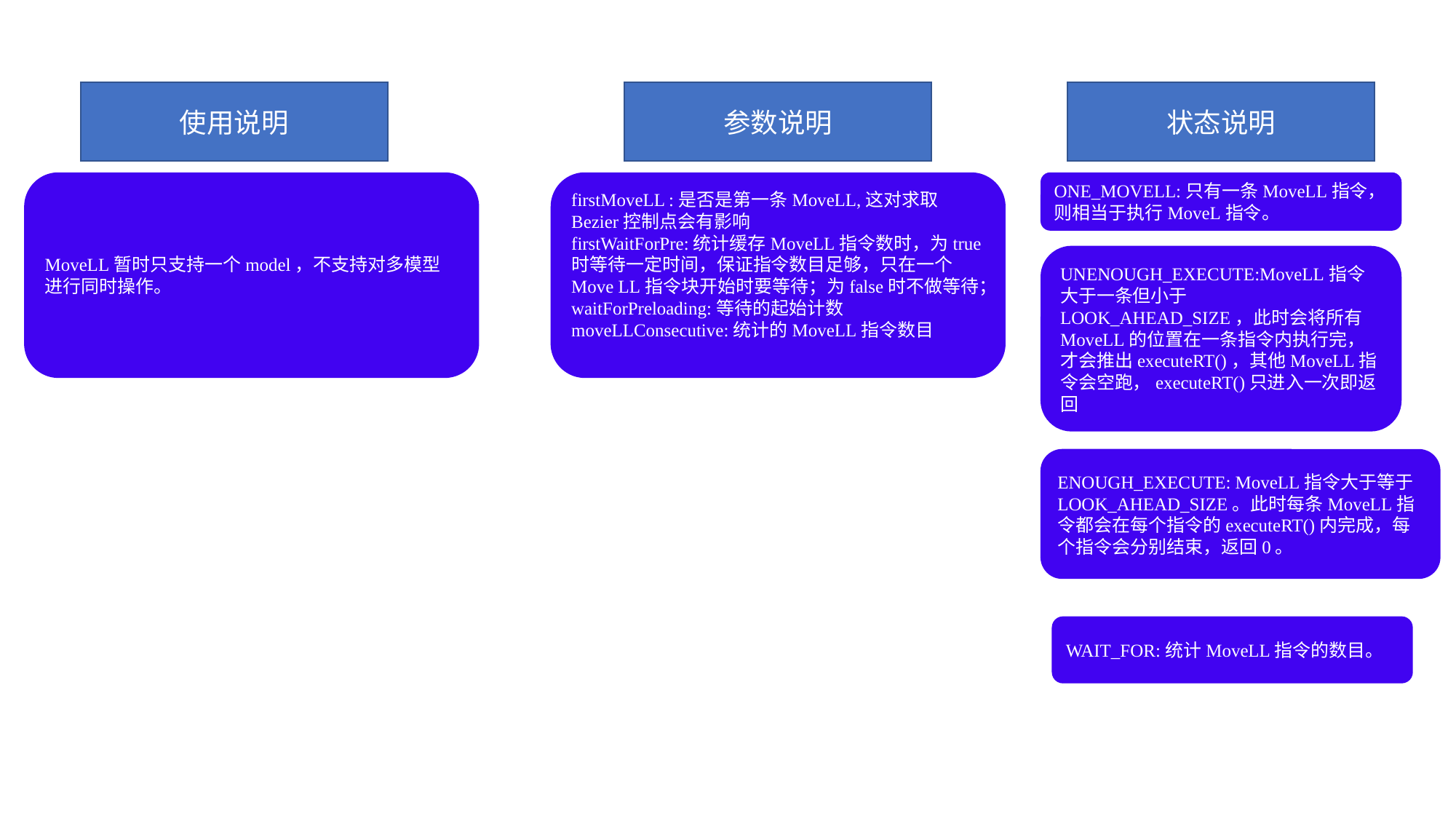

使用说明
参数说明
状态说明
MoveLL暂时只支持一个model，不支持对多模型进行同时操作。
firstMoveLL :是否是第一条MoveLL,这对求取Bezier控制点会有影响
firstWaitForPre:统计缓存MoveLL指令数时，为true时等待一定时间，保证指令数目足够，只在一个Move LL指令块开始时要等待；为false时不做等待；
waitForPreloading:等待的起始计数
moveLLConsecutive:统计的MoveLL指令数目

ONE_MOVELL:只有一条MoveLL指令，则相当于执行MoveL指令。
UNENOUGH_EXECUTE:MoveLL指令大于一条但小于LOOK_AHEAD_SIZE，此时会将所有MoveLL的位置在一条指令内执行完，才会推出executeRT()，其他MoveLL指令会空跑，executeRT()只进入一次即返回
ENOUGH_EXECUTE: MoveLL指令大于等于LOOK_AHEAD_SIZE。此时每条MoveLL指令都会在每个指令的executeRT()内完成，每个指令会分别结束，返回0。
WAIT_FOR:统计MoveLL指令的数目。